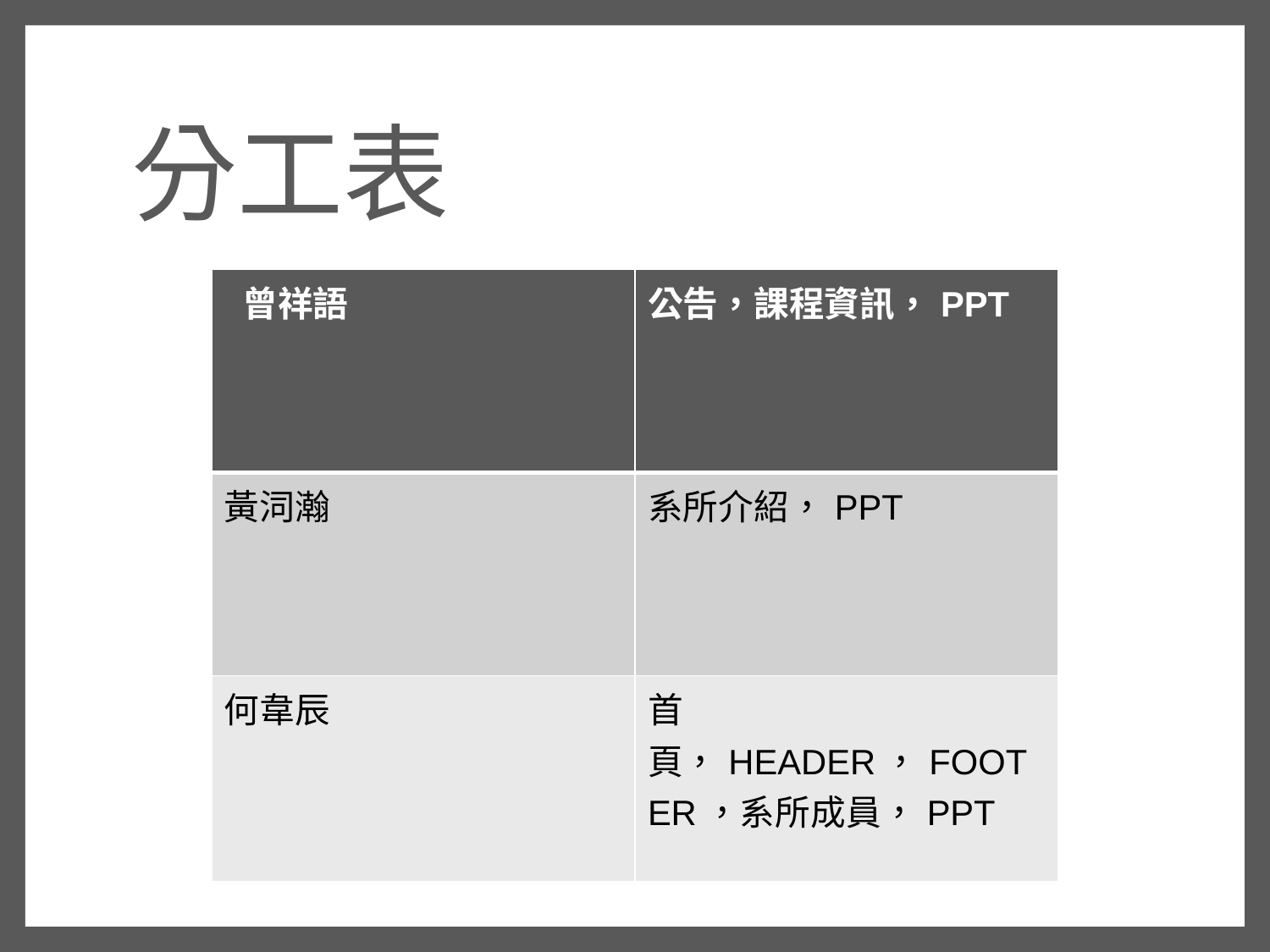

# 分工表
| 曾祥語 | 公告，課程資訊，PPT |
| --- | --- |
| 黃泀瀚 | 系所介紹，PPT |
| 何韋辰 | 首頁，HEADER，FOOTER，系所成員，PPT |